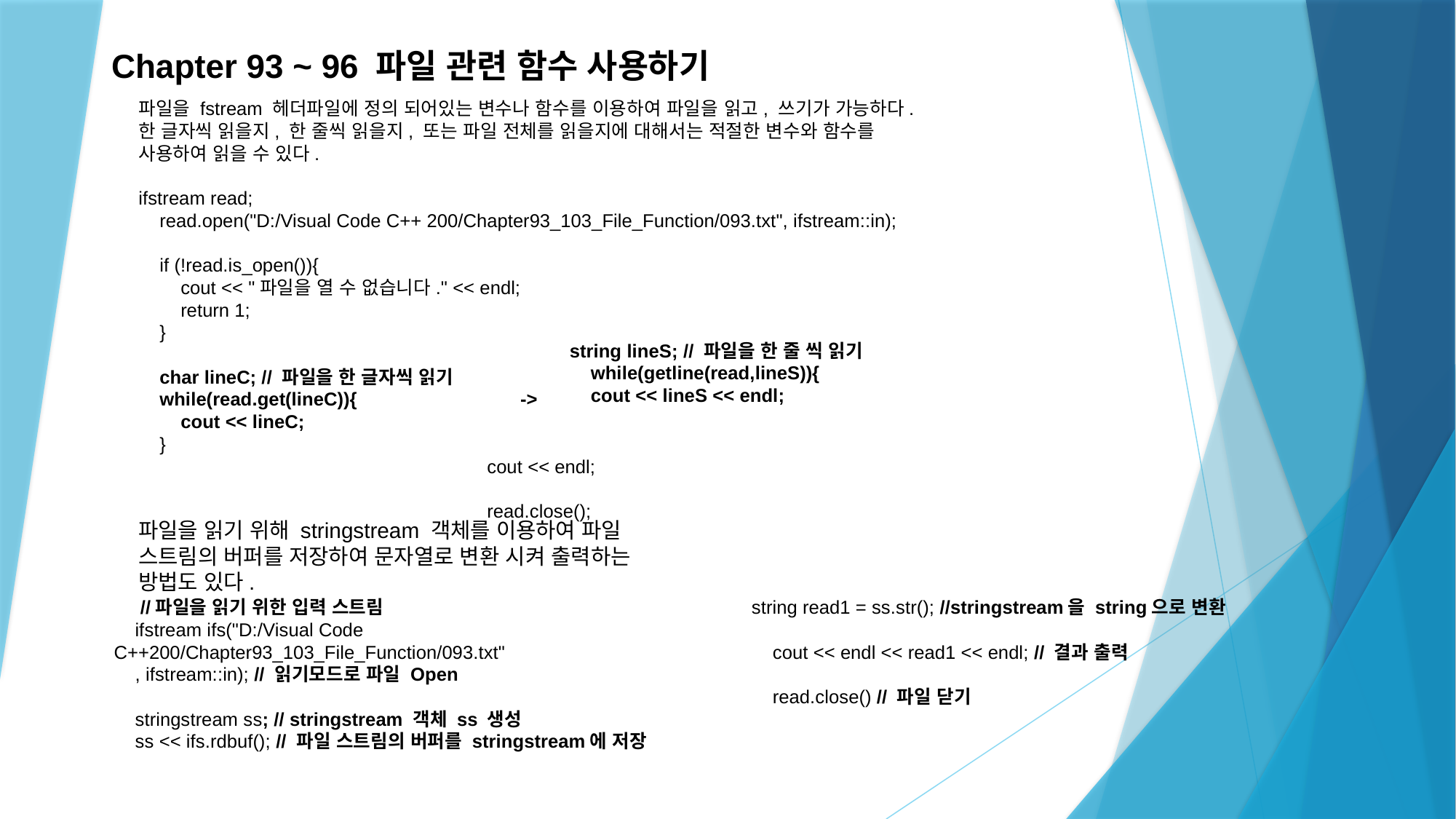

Chapter 93 ~ 96 파일 관련 함수 사용하기
파일을 fstream 헤더파일에 정의 되어있는 변수나 함수를 이용하여 파일을 읽고, 쓰기가 가능하다.
한 글자씩 읽을지, 한 줄씩 읽을지, 또는 파일 전체를 읽을지에 대해서는 적절한 변수와 함수를 사용하여 읽을 수 있다.

ifstream read;
    read.open("D:/Visual Code C++ 200/Chapter93_103_File_Function/093.txt", ifstream::in);
    if (!read.is_open()){
        cout << "파일을 열 수 없습니다." << endl;
        return 1;
    }
    char lineC; // 파일을 한 글자씩 읽기
    while(read.get(lineC)){                               ->
        cout << lineC;
    }
    cout << endl;
    read.close();

    string lineS; // 파일을 한 줄 씩 읽기
        while(getline(read,lineS)){
        cout << lineS << endl;
파일을 읽기 위해 stringstream 객체를 이용하여 파일 스트림의 버퍼를 저장하여 문자열로 변환 시켜 출력하는 방법도 있다.

     //파일을 읽기 위한 입력 스트림
    ifstream ifs("D:/Visual Code C++200/Chapter93_103_File_Function/093.txt"
    , ifstream::in); // 읽기모드로 파일 Open
    stringstream ss; // stringstream 객체 ss 생성
    ss << ifs.rdbuf(); // 파일 스트림의 버퍼를 stringstream에 저장
string read1 = ss.str(); //stringstream을 string으로 변환
    cout << endl << read1 << endl; // 결과 출력

    read.close() // 파일 닫기